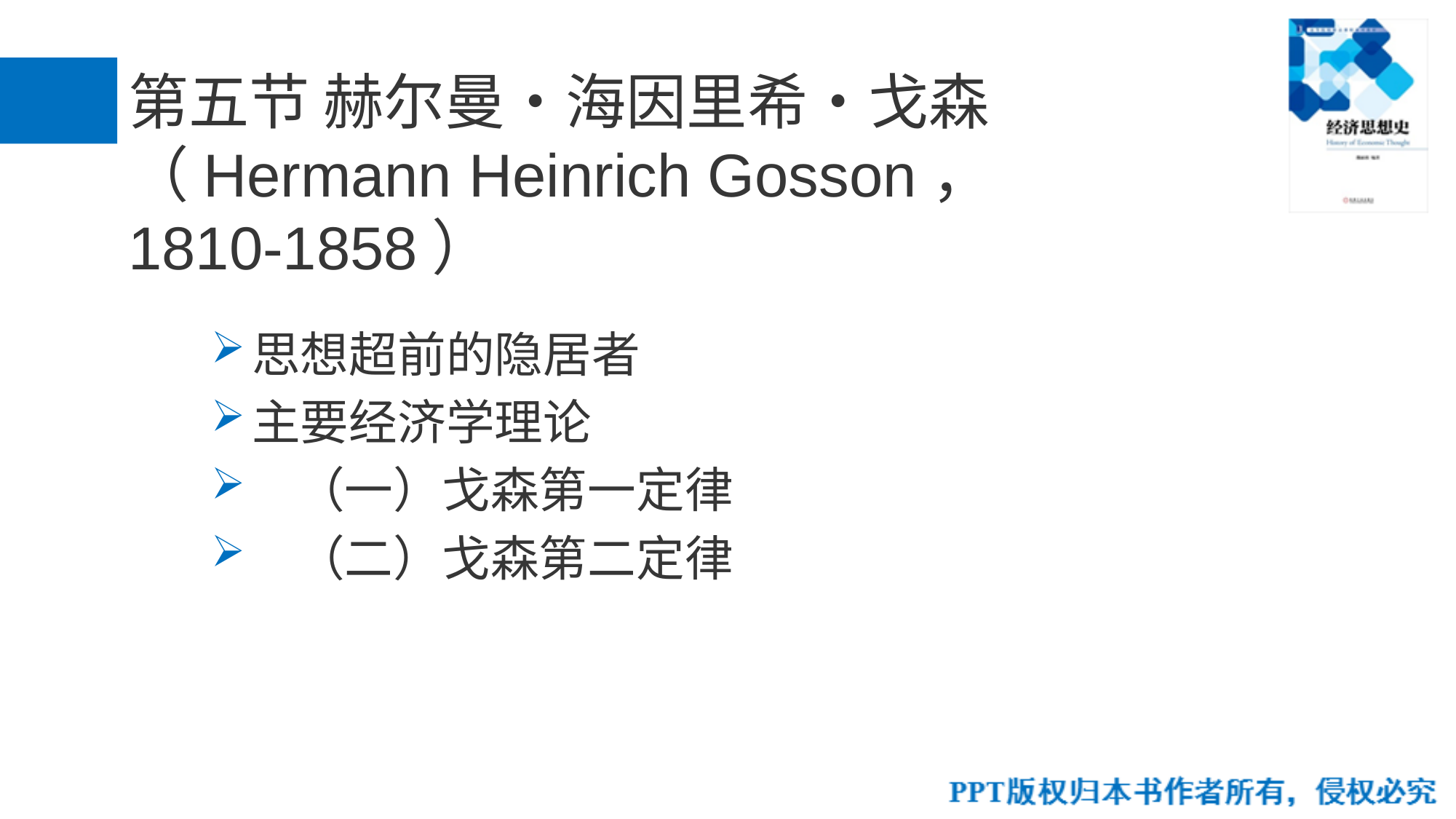

# 第五节 赫尔曼•海因里希•戈森（Hermann Heinrich Gosson， 1810-1858）
思想超前的隐居者
主要经济学理论
   （一）戈森第一定律
   （二）戈森第二定律